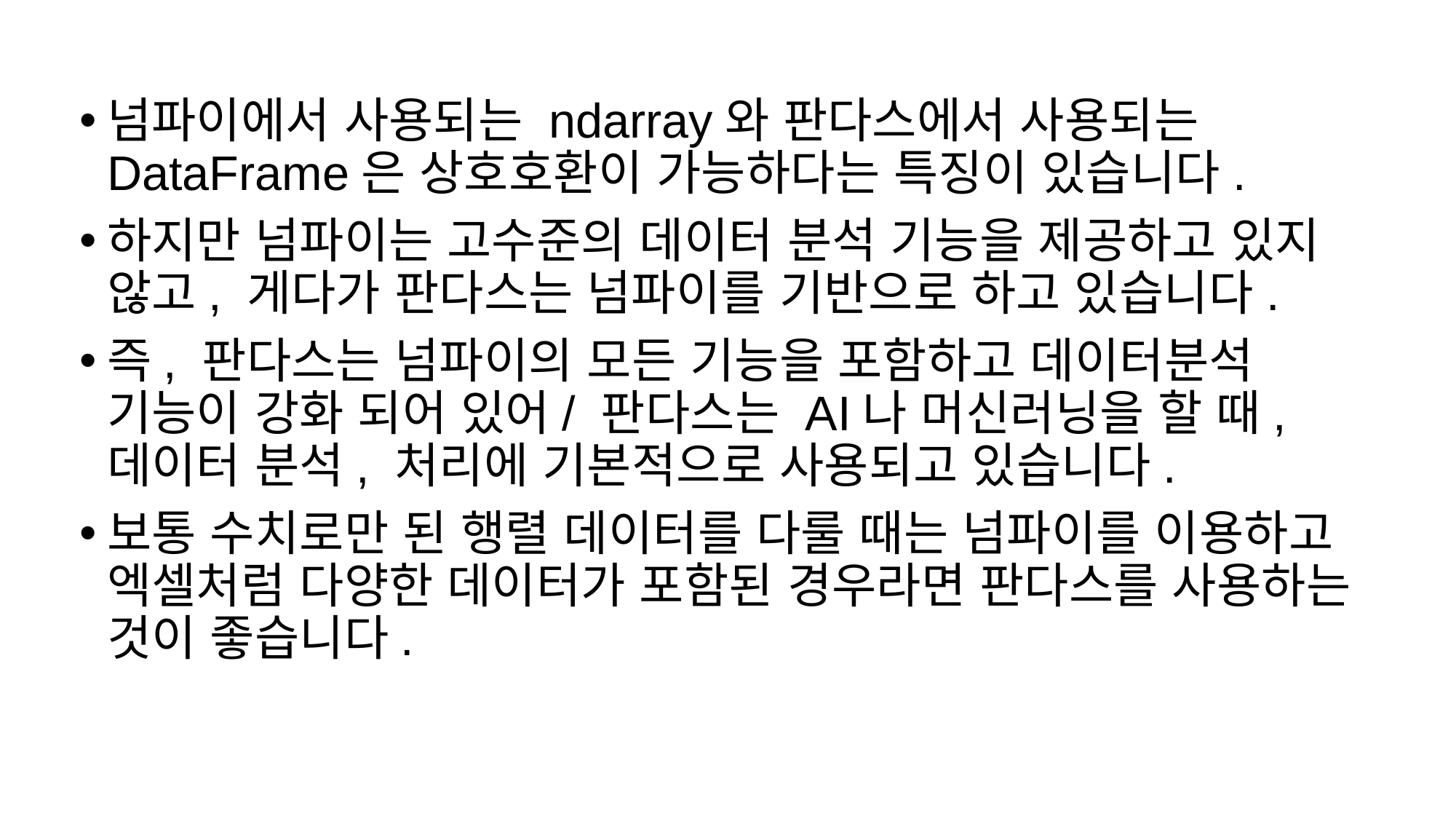

넘파이에서 사용되는 ndarray와 판다스에서 사용되는 DataFrame은 상호호환이 가능하다는 특징이 있습니다.
하지만 넘파이는 고수준의 데이터 분석 기능을 제공하고 있지 않고, 게다가 판다스는 넘파이를 기반으로 하고 있습니다.
즉, 판다스는 넘파이의 모든 기능을 포함하고 데이터분석 기능이 강화 되어 있어/ 판다스는 AI나 머신러닝을 할 때, 데이터 분석, 처리에 기본적으로 사용되고 있습니다.
보통 수치로만 된 행렬 데이터를 다룰 때는 넘파이를 이용하고 엑셀처럼 다양한 데이터가 포함된 경우라면 판다스를 사용하는 것이 좋습니다.